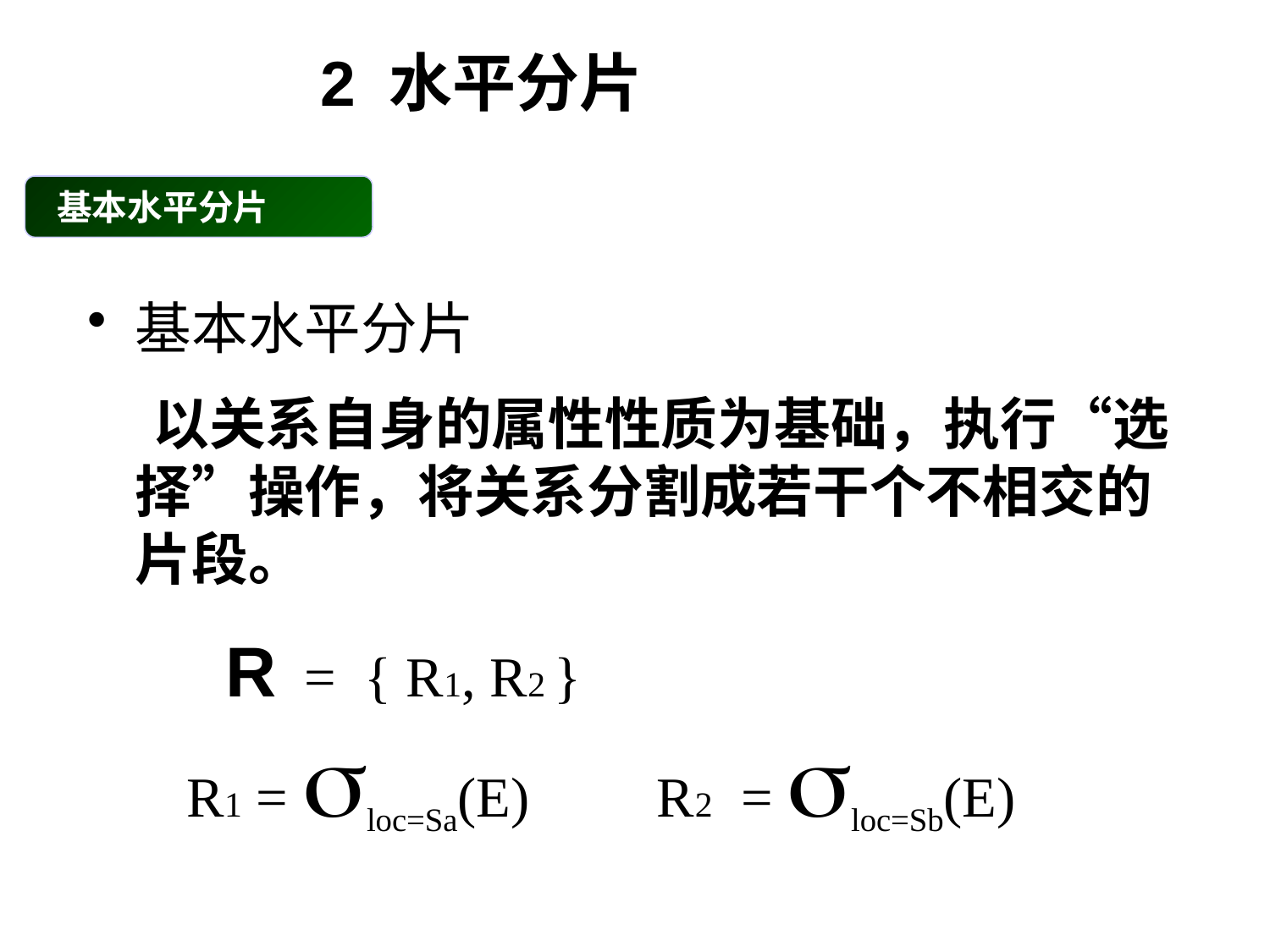

2 水平分片

 基本水平分片
基本水平分片
    以关系自身的属性性质为基础，执行“选择”操作，将关系分割成若干个不相交的片段。
       R  =  { R1, R2 }
       R1 = σloc=Sa(E)         R2  = σloc=Sb(E)